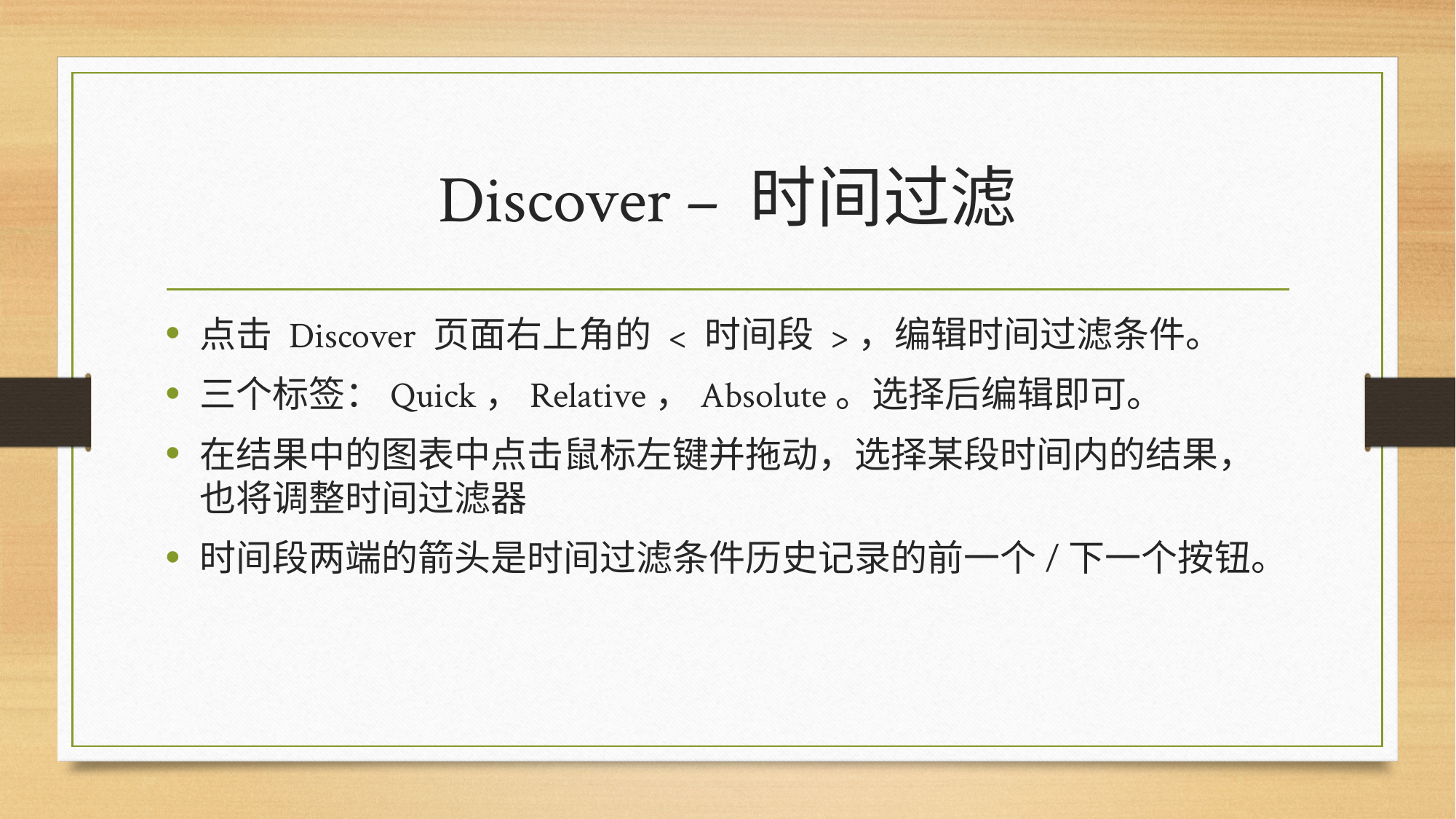

# Discover – 时间过滤
点击 Discover 页面右上角的 < 时间段 >，编辑时间过滤条件。
三个标签：Quick，Relative，Absolute。选择后编辑即可。
在结果中的图表中点击鼠标左键并拖动，选择某段时间内的结果，也将调整时间过滤器
时间段两端的箭头是时间过滤条件历史记录的前一个/下一个按钮。